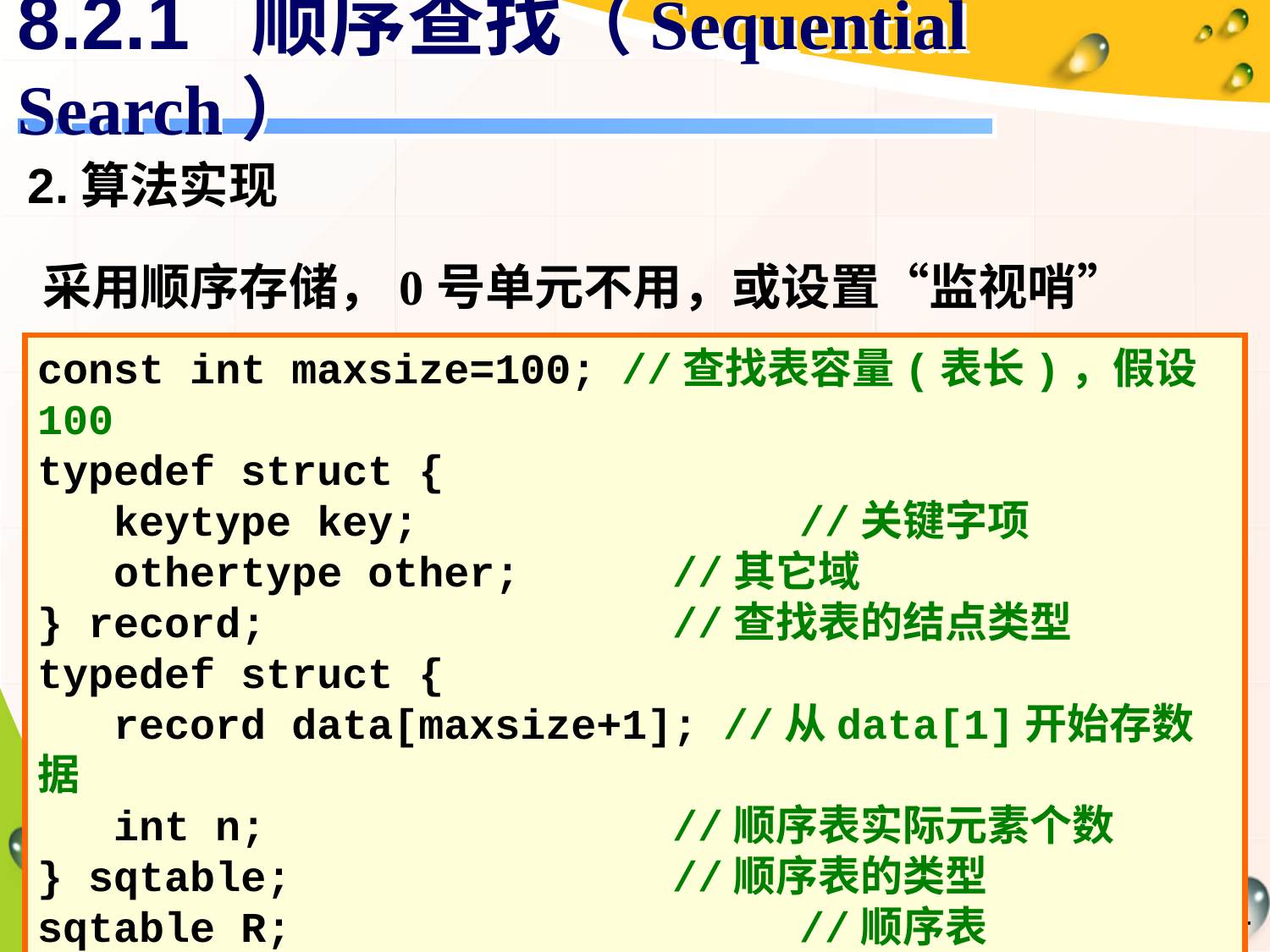

# 8.2.1  顺序查找（Sequential Search）
2.算法实现
采用顺序存储，0号单元不用，或设置“监视哨”
const int maxsize=100; //查找表容量(表长)，假设100
typedef struct {
   keytype key;			//关键字项
   othertype other;		//其它域
} record;				//查找表的结点类型
typedef struct {
   record data[maxsize+1]; //从data[1]开始存数据
   int n;				//顺序表实际元素个数
} sqtable; 			//顺序表的类型
sqtable R;				//顺序表
14
2016/12/13
第8章 查找